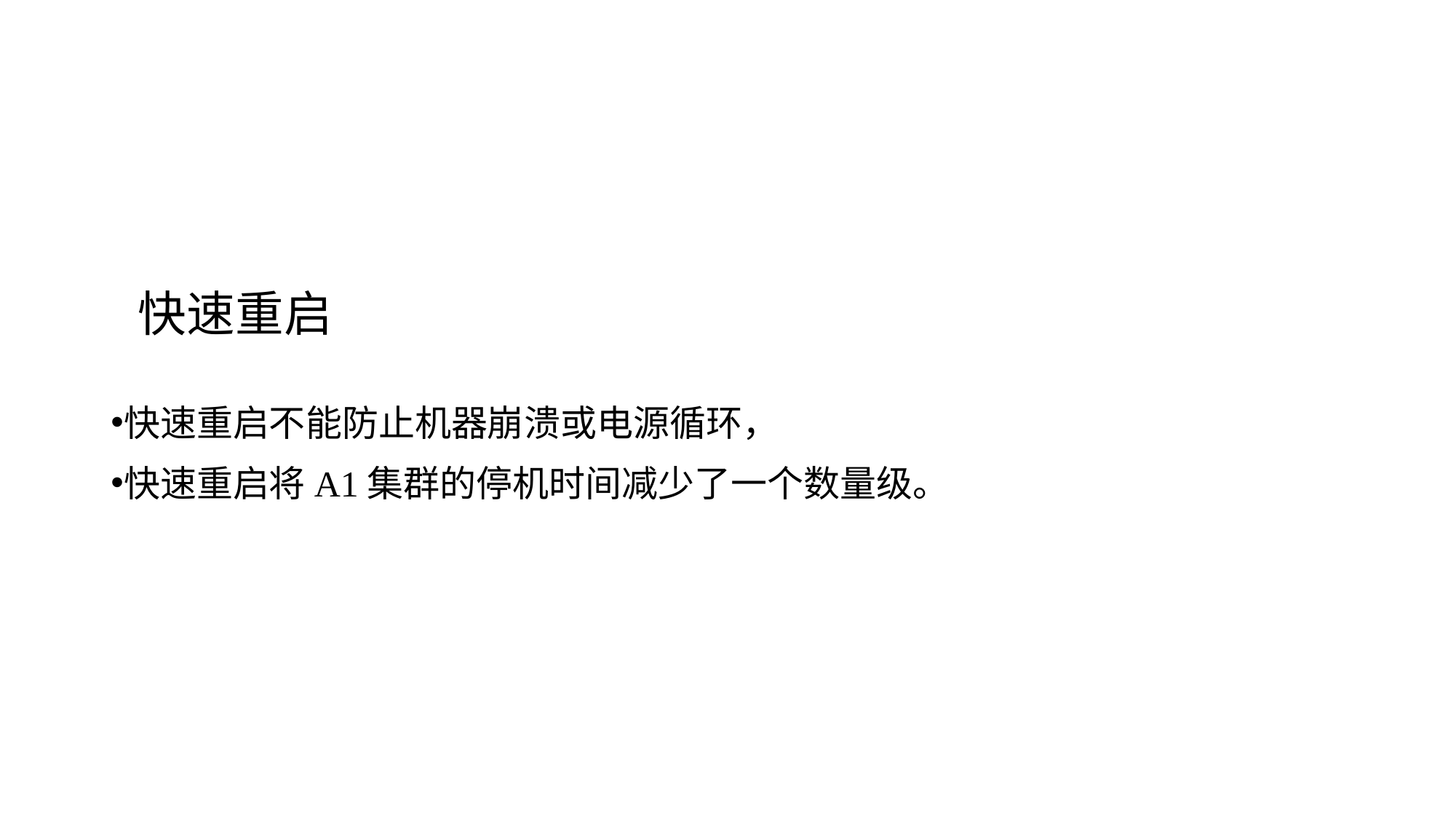

快速重启

快速重启不能防止机器崩溃或电源循环，
快速重启将A1集群的停机时间减少了一个数量级。